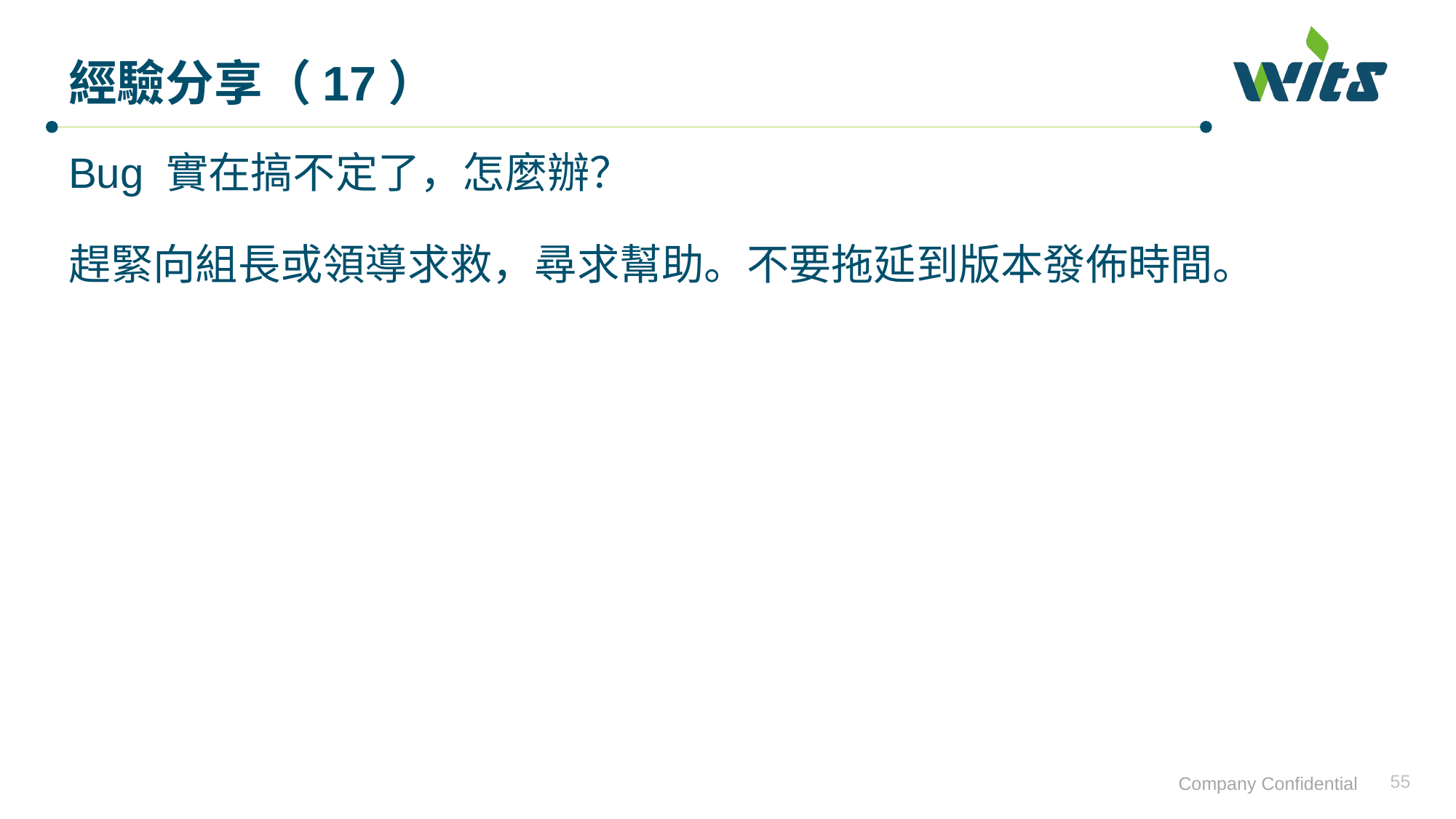

# 經驗分享（17）
Bug 實在搞不定了，怎麼辦？

趕緊向組長或領導求救，尋求幫助。不要拖延到版本發佈時間。
55